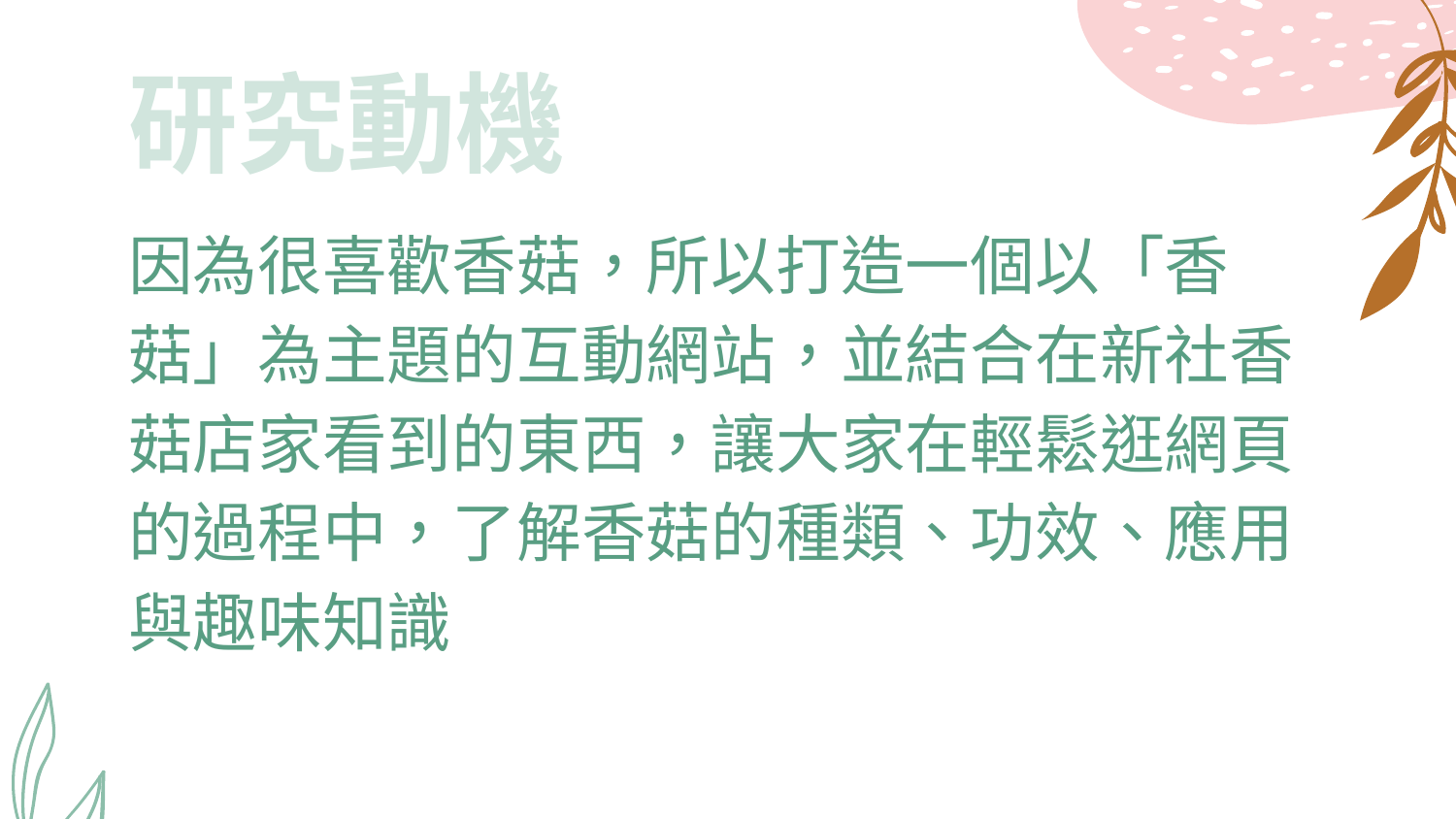

# 研究動機
因為很喜歡香菇，所以打造一個以「香菇」為主題的互動網站，並結合在新社香菇店家看到的東西，讓大家在輕鬆逛網頁的過程中，了解香菇的種類、功效、應用與趣味知識